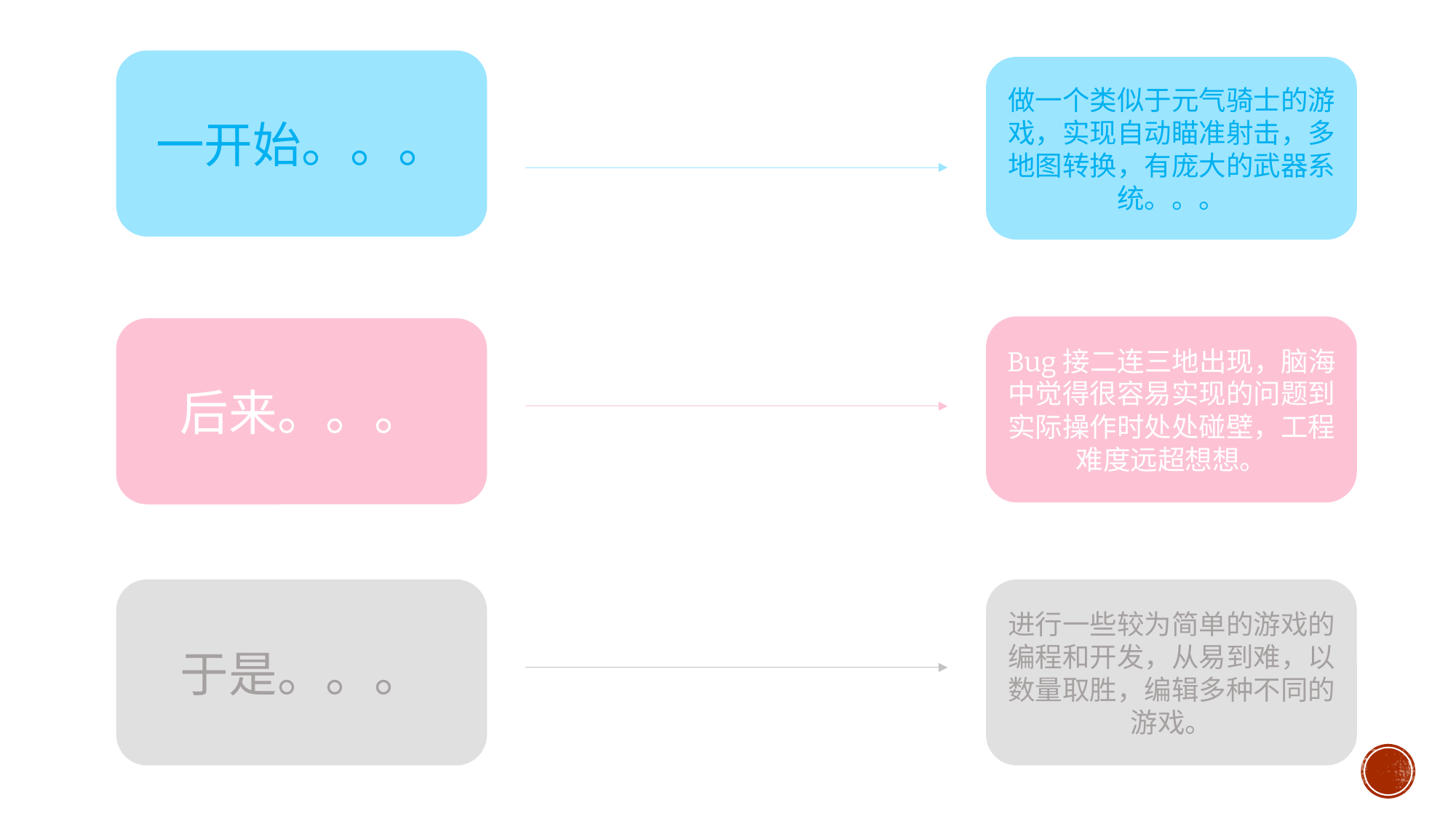

一开始。。。
做一个类似于元气骑士的游戏，实现自动瞄准射击，多地图转换，有庞大的武器系统。。。
Bug接二连三地出现，脑海中觉得很容易实现的问题到实际操作时处处碰壁，工程难度远超想想。
后来。。。
进行一些较为简单的游戏的编程和开发，从易到难，以数量取胜，编辑多种不同的游戏。
于是。。。